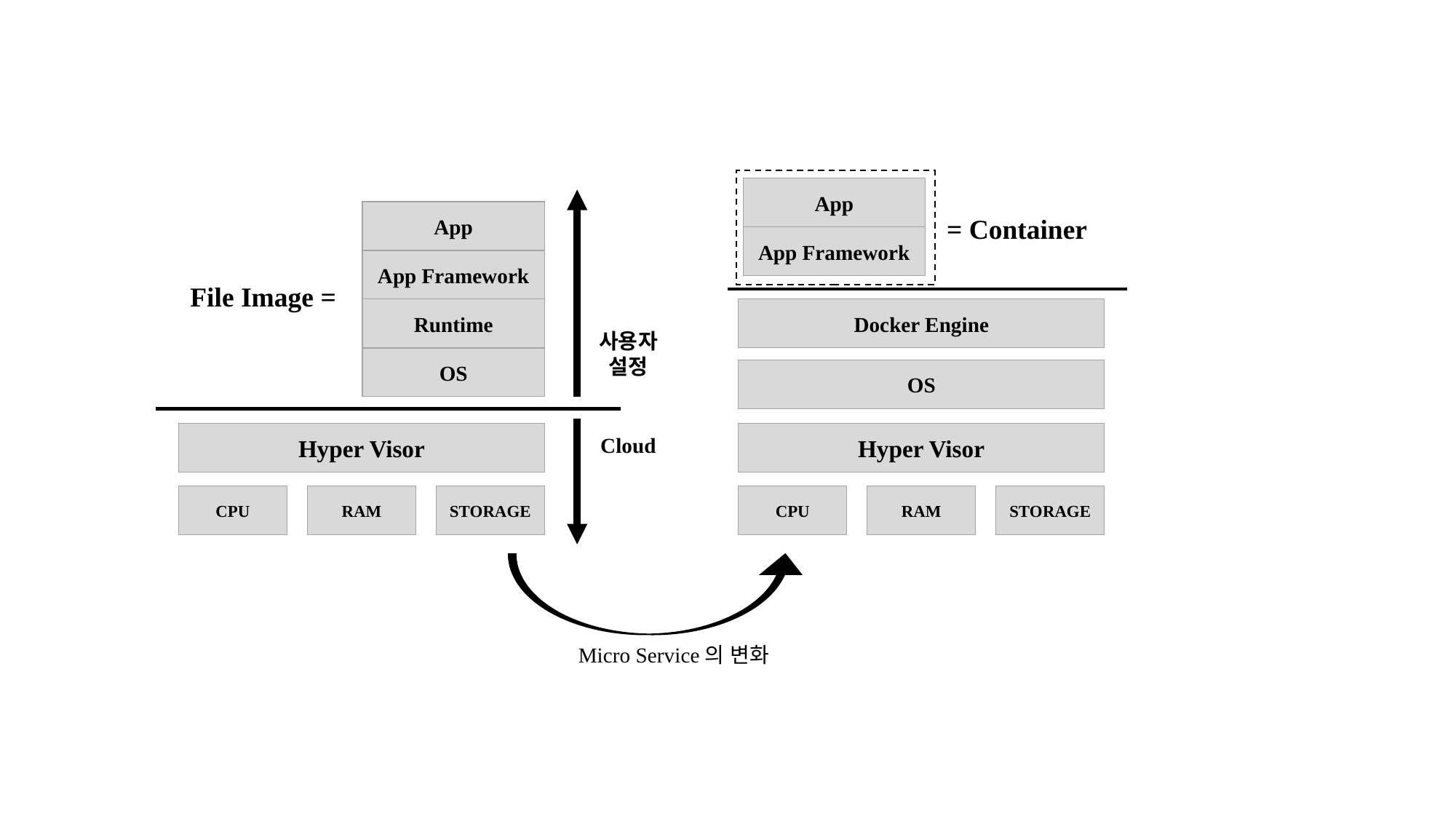

App
App
= Container
App Framework
App Framework
File Image =
Runtime
Docker Engine
사용자 설정
OS
OS
Hyper Visor
Hyper Visor
Cloud

CPU
RAM
STORAGE
CPU
RAM
STORAGE
Micro Service의 변화